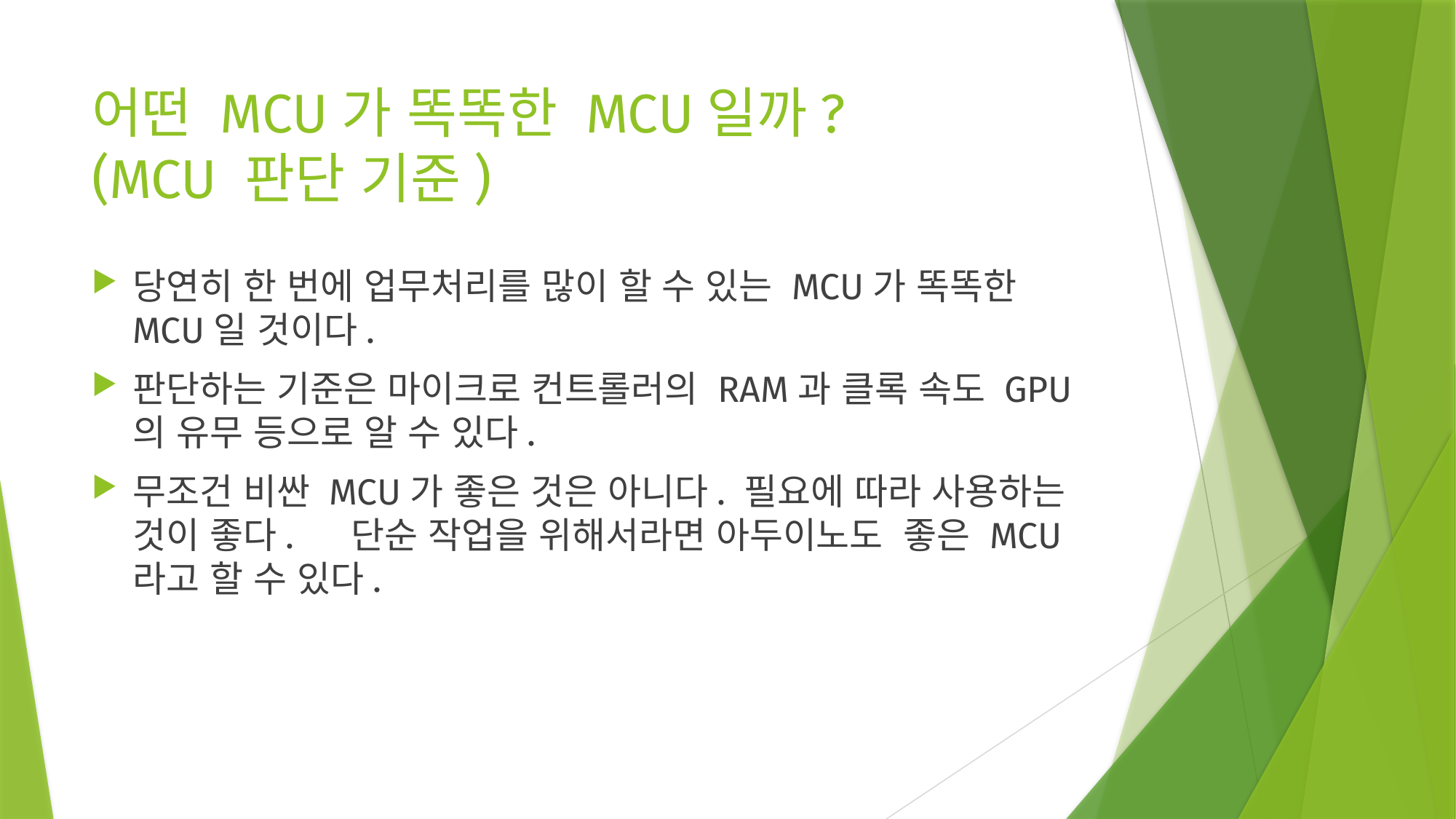

# 어떤 MCU가 똑똑한 MCU일까? (MCU 판단 기준)
당연히 한 번에 업무처리를 많이 할 수 있는 MCU가 똑똑한 MCU일 것이다.
판단하는 기준은 마이크로 컨트롤러의 RAM과 클록 속도 GPU의 유무 등으로 알 수 있다.
무조건 비싼 MCU가 좋은 것은 아니다. 필요에 따라 사용하는 것이 좋다.	단순 작업을 위해서라면 아두이노도  좋은 MCU 라고 할 수 있다.